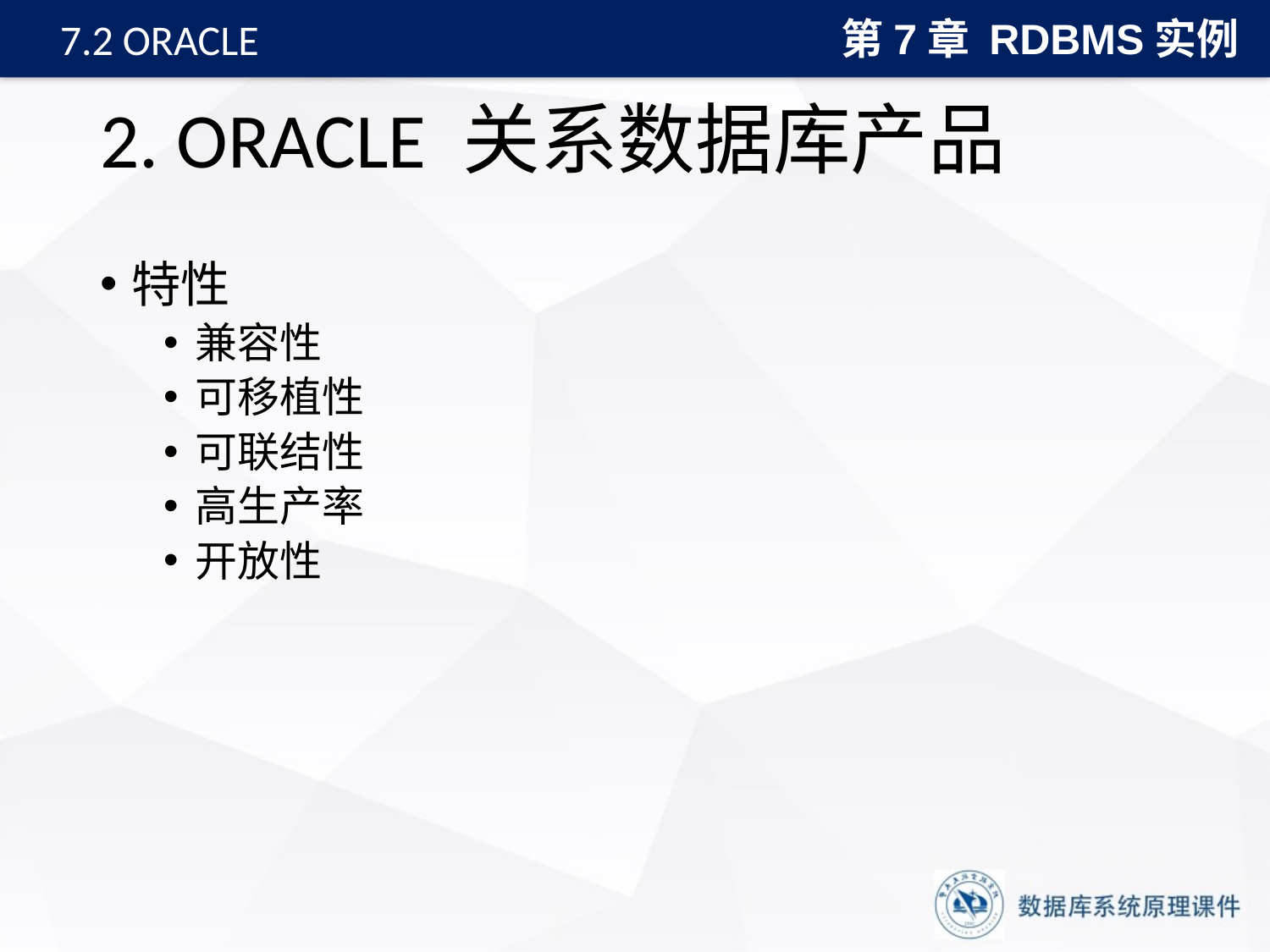

第7章 RDBMS实例
7.2 ORACLE
# 2. ORACLE 关系数据库产品
特性
兼容性
可移植性
可联结性
高生产率
开放性